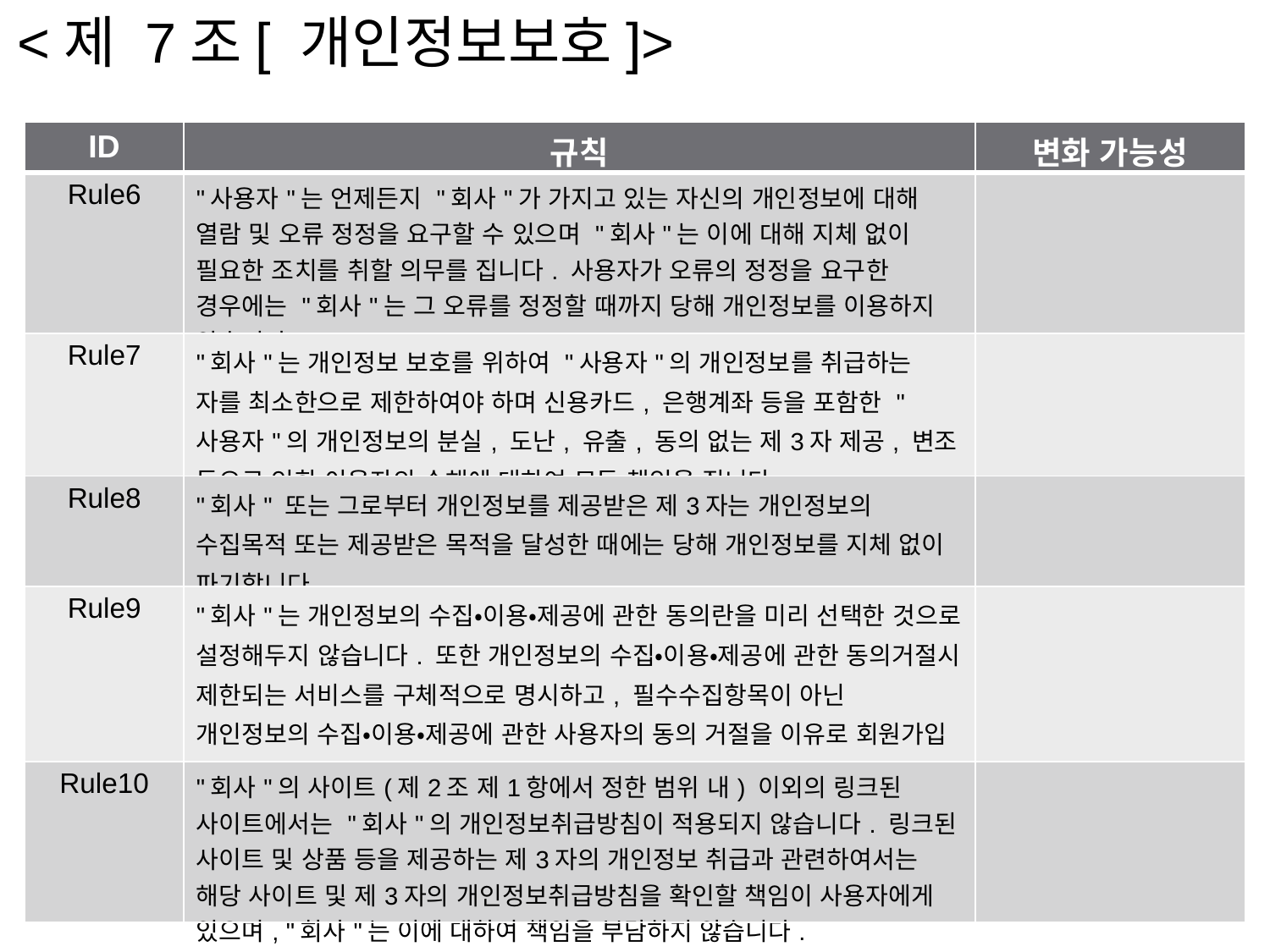

<제 7조[ 개인정보보호]>
| ID | 규칙 | 변화 가능성 |
| --- | --- | --- |
| Rule6 | "사용자"는 언제든지 "회사"가 가지고 있는 자신의 개인정보에 대해 열람 및 오류 정정을 요구할 수 있으며 "회사"는 이에 대해 지체 없이 필요한 조치를 취할 의무를 집니다. 사용자가 오류의 정정을 요구한 경우에는 "회사"는 그 오류를 정정할 때까지 당해 개인정보를 이용하지 않습니다. |  |
| Rule7 | "회사"는 개인정보 보호를 위하여 "사용자"의 개인정보를 취급하는 자를 최소한으로 제한하여야 하며 신용카드, 은행계좌 등을 포함한 "사용자"의 개인정보의 분실, 도난, 유출, 동의 없는 제3자 제공, 변조 등으로 인한 이용자의 손해에 대하여 모든 책임을 집니다. |  |
| Rule8 | "회사" 또는 그로부터 개인정보를 제공받은 제3자는 개인정보의 수집목적 또는 제공받은 목적을 달성한 때에는 당해 개인정보를 지체 없이 파기합니다. |  |
| Rule9 | "회사"는 개인정보의 수집•이용•제공에 관한 동의란을 미리 선택한 것으로 설정해두지 않습니다. 또한 개인정보의 수집•이용•제공에 관한 동의거절시 제한되는 서비스를 구체적으로 명시하고, 필수수집항목이 아닌 개인정보의 수집•이용•제공에 관한 사용자의 동의 거절을 이유로 회원가입 등 서비스 제공을 제한하거나 거절하지 않습니다. |  |
| Rule10 | "회사"의 사이트(제2조 제1항에서 정한 범위 내) 이외의 링크된 사이트에서는 "회사"의 개인정보취급방침이 적용되지 않습니다. 링크된 사이트 및 상품 등을 제공하는 제3자의 개인정보 취급과 관련하여서는 해당 사이트 및 제3자의 개인정보취급방침을 확인할 책임이 사용자에게 있으며, "회사"는 이에 대하여 책임을 부담하지 않습니다. |  |